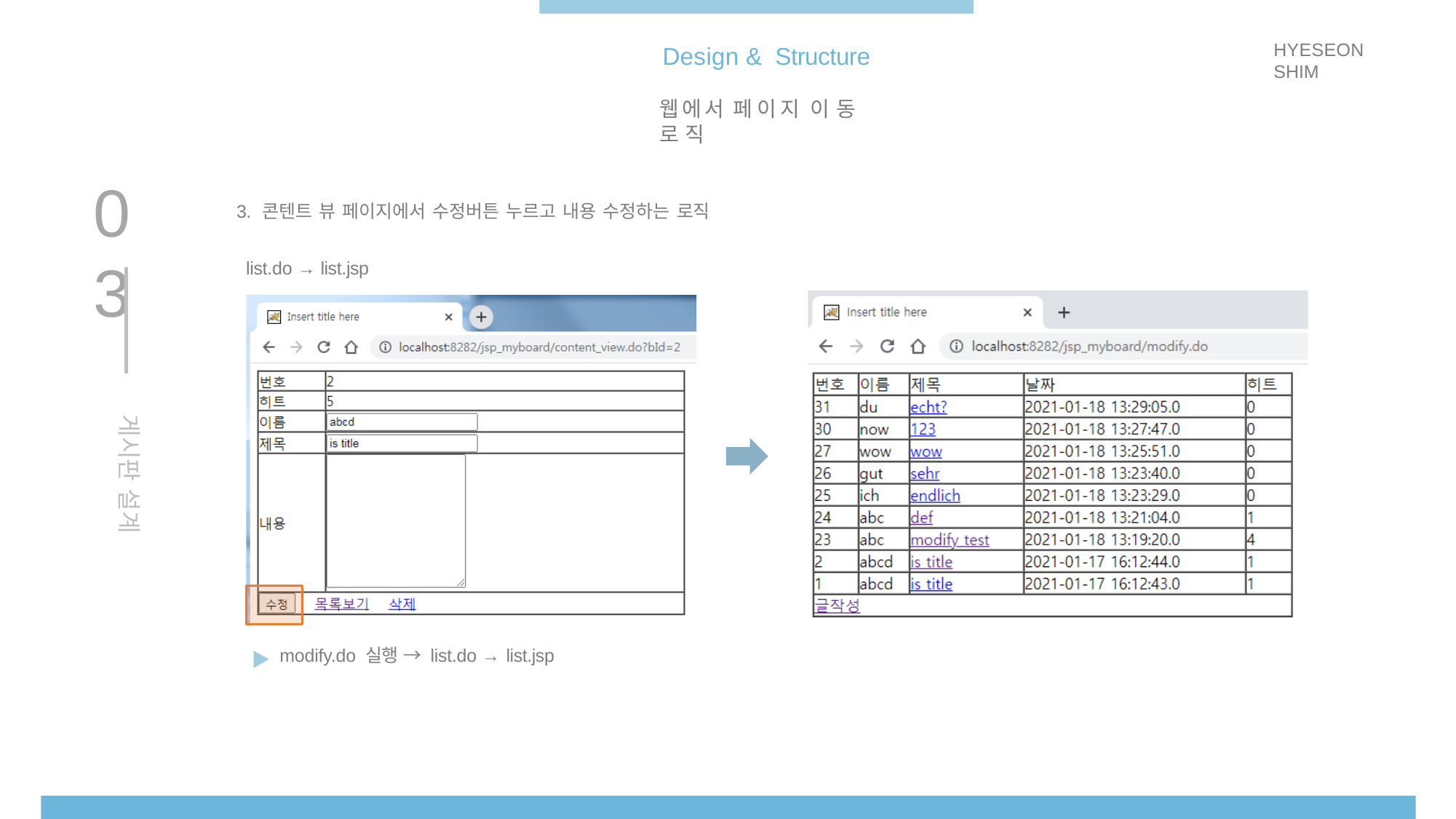

HYESEON SHIM
# Design & Structure
웹에서 페이지 이동 로직
03
3. 콘텐트 뷰 페이지에서 수정버튼 누르고 내용 수정하는 로직
list.do → list.jsp

게시판 설계

modify.do 실행 → list.do → list.jsp